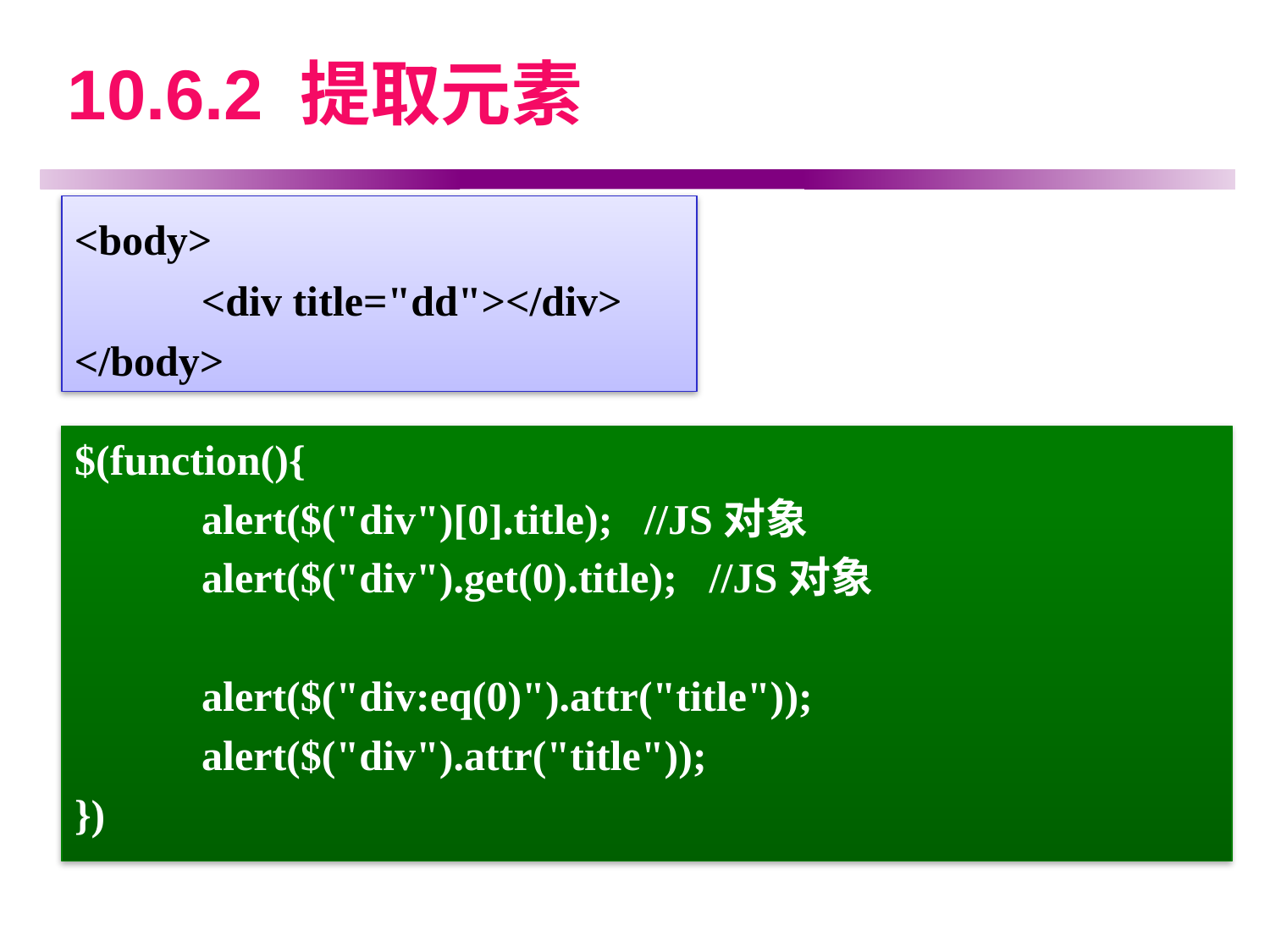

# 10.6.2 提取元素
<body>
	<div title="dd"></div>
</body>
$(function(){
	alert($("div")[0].title);   //JS对象
	alert($("div").get(0).title);   //JS对象

	alert($("div:eq(0)").attr("title"));
	alert($("div").attr("title"));
})